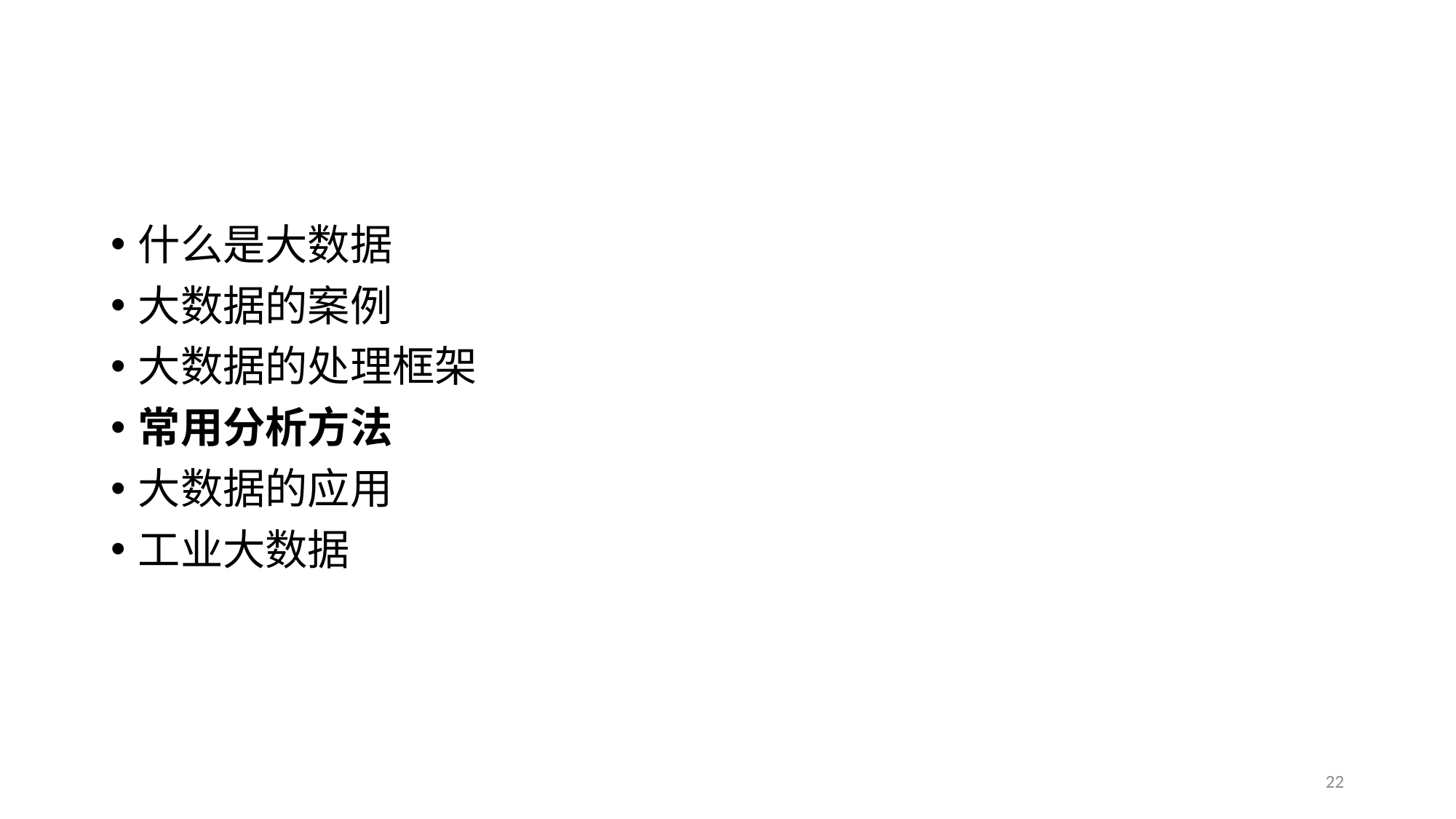

#
什么是大数据
大数据的案例
大数据的处理框架
常用分析方法
大数据的应用
工业大数据
22